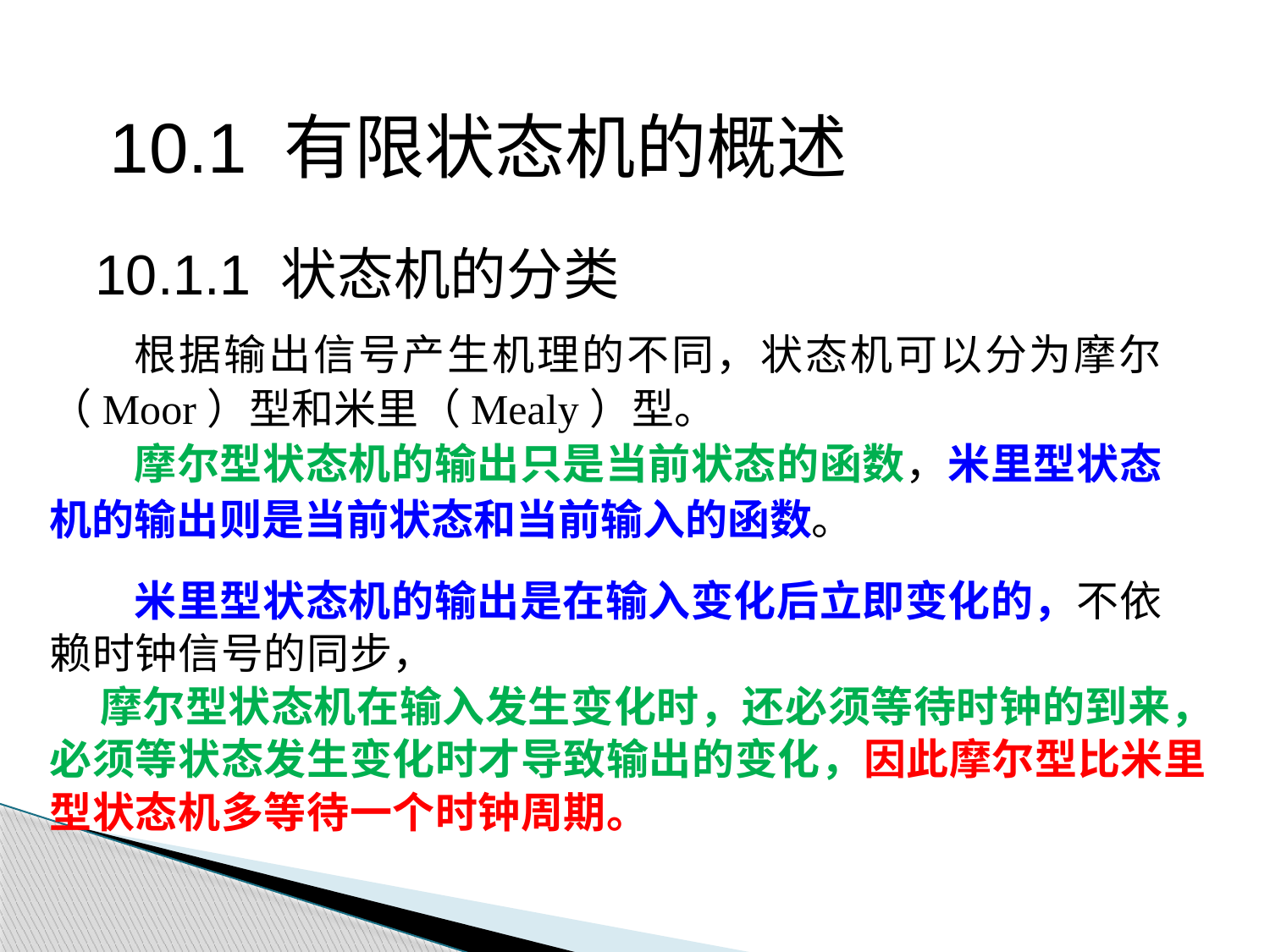

10.1 有限状态机的概述
10.1.1 状态机的分类
根据输出信号产生机理的不同，状态机可以分为摩尔
（Moor）型和米里（Mealy）型。
摩尔型状态机的输出只是当前状态的函数，米里型状态
机的输出则是当前状态和当前输入的函数。
米里型状态机的输出是在输入变化后立即变化的，不依
赖时钟信号的同步，
    摩尔型状态机在输入发生变化时，还必须等待时钟的到来，必须等状态发生变化时才导致输出的变化，因此摩尔型比米里型状态机多等待一个时钟周期。